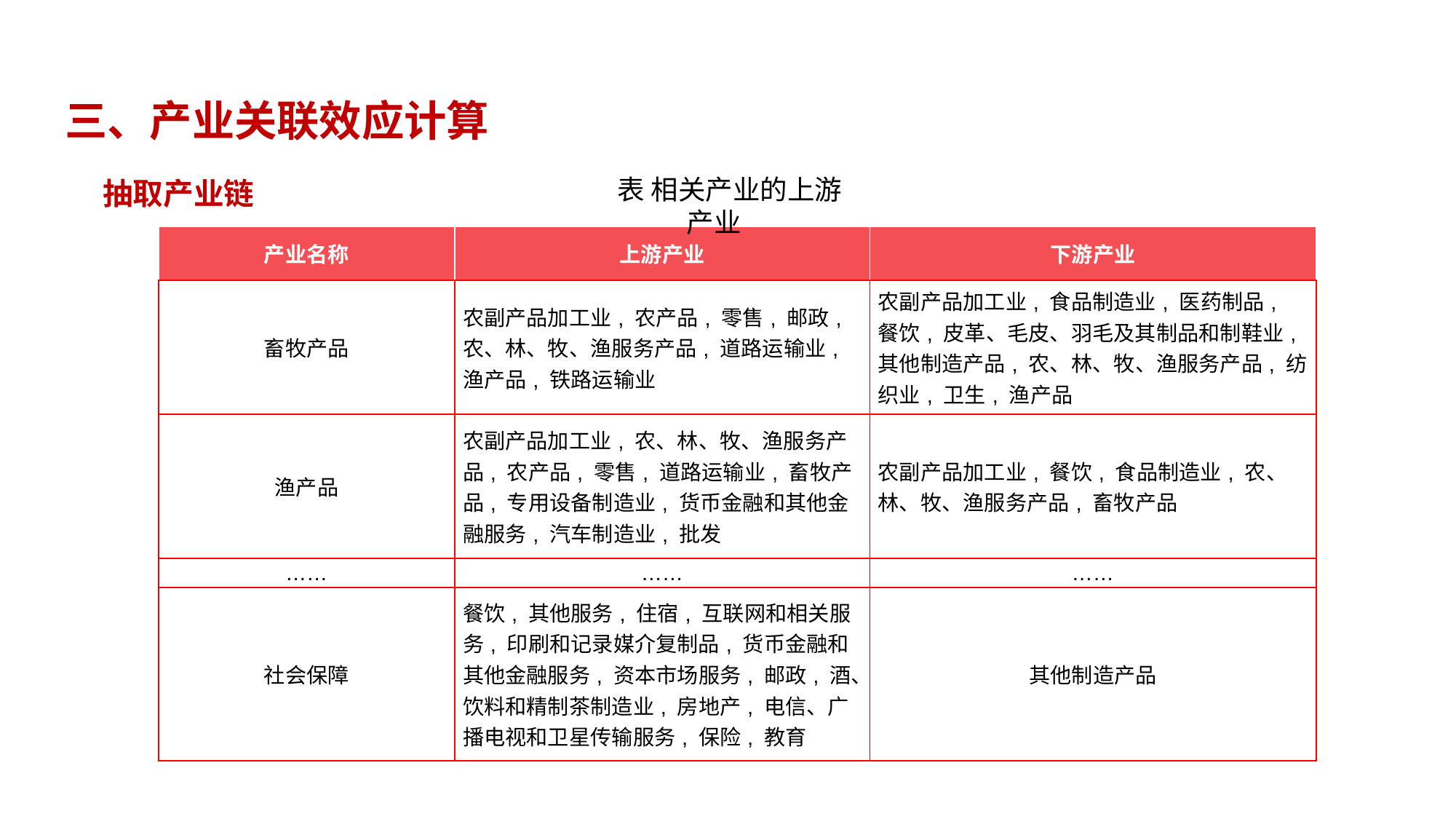

三、产业关联效应计算
抽取产业链
表 相关产业的上游产业
| 产业名称 | 上游产业 | 下游产业 |
| --- | --- | --- |
| 畜牧产品 | 农副产品加工业, 农产品, 零售, 邮政, 农、林、牧、渔服务产品, 道路运输业, 渔产品, 铁路运输业 | 农副产品加工业, 食品制造业, 医药制品, 餐饮, 皮革、毛皮、羽毛及其制品和制鞋业, 其他制造产品, 农、林、牧、渔服务产品, 纺织业, 卫生, 渔产品 |
| 渔产品 | 农副产品加工业, 农、林、牧、渔服务产品, 农产品, 零售, 道路运输业, 畜牧产品, 专用设备制造业, 货币金融和其他金融服务, 汽车制造业, 批发 | 农副产品加工业, 餐饮, 食品制造业, 农、林、牧、渔服务产品, 畜牧产品 |
| …… | …… | …… |
| 社会保障 | 餐饮, 其他服务, 住宿, 互联网和相关服务, 印刷和记录媒介复制品, 货币金融和其他金融服务, 资本市场服务, 邮政, 酒、饮料和精制茶制造业, 房地产, 电信、广播电视和卫星传输服务, 保险, 教育 | 其他制造产品 |